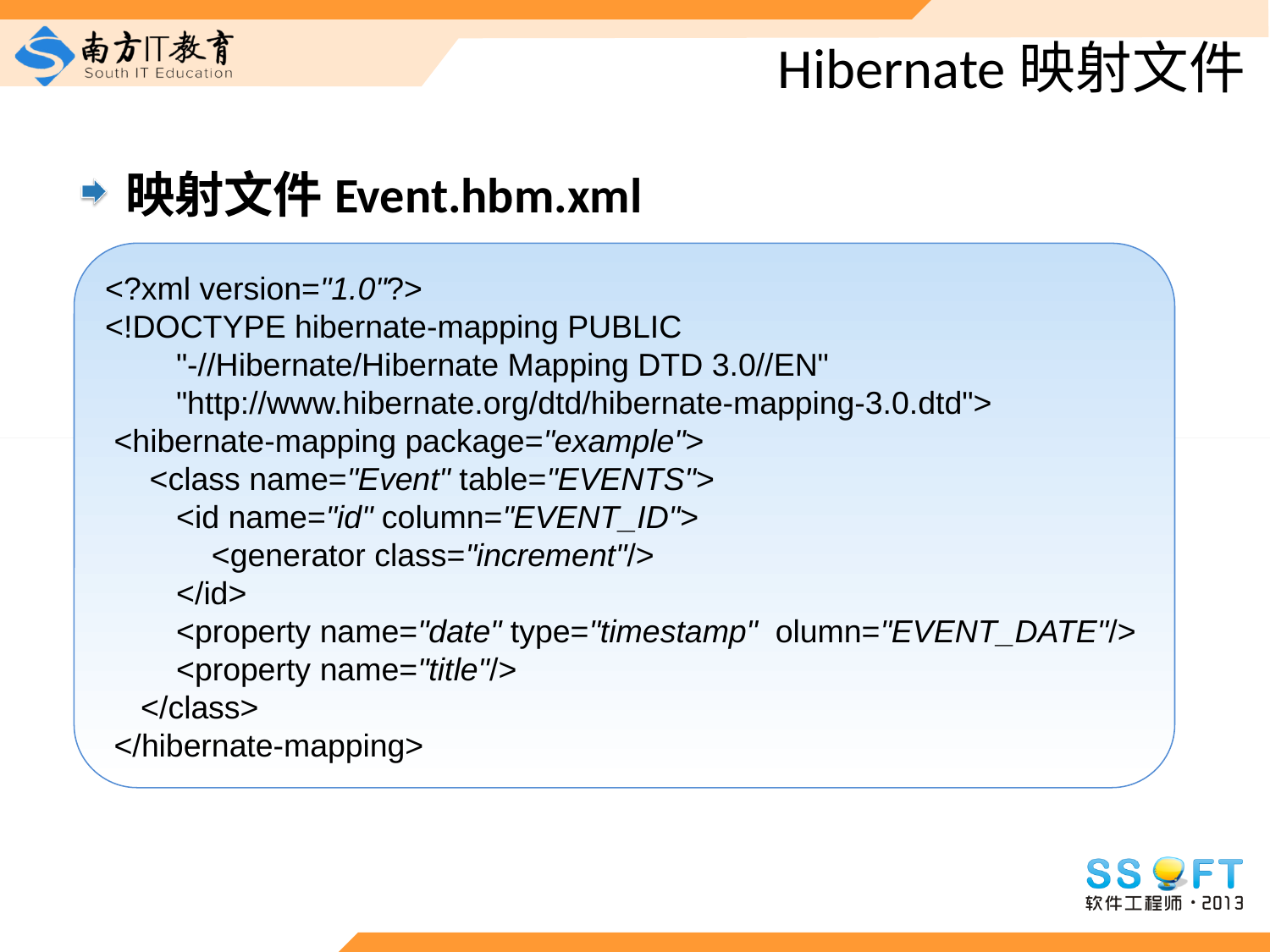

# Hibernate映射文件
映射文件Event.hbm.xml
<?xml version="1.0"?>
<!DOCTYPE hibernate-mapping PUBLIC
        "-//Hibernate/Hibernate Mapping DTD 3.0//EN"
        "http://www.hibernate.org/dtd/hibernate-mapping-3.0.dtd">
 <hibernate-mapping package="example">
     <class name="Event" table="EVENTS">
        <id name="id" column="EVENT_ID">
            <generator class="increment"/>
        </id>
        <property name="date" type="timestamp"  olumn="EVENT_DATE"/>
        <property name="title"/>
    </class>
 </hibernate-mapping>